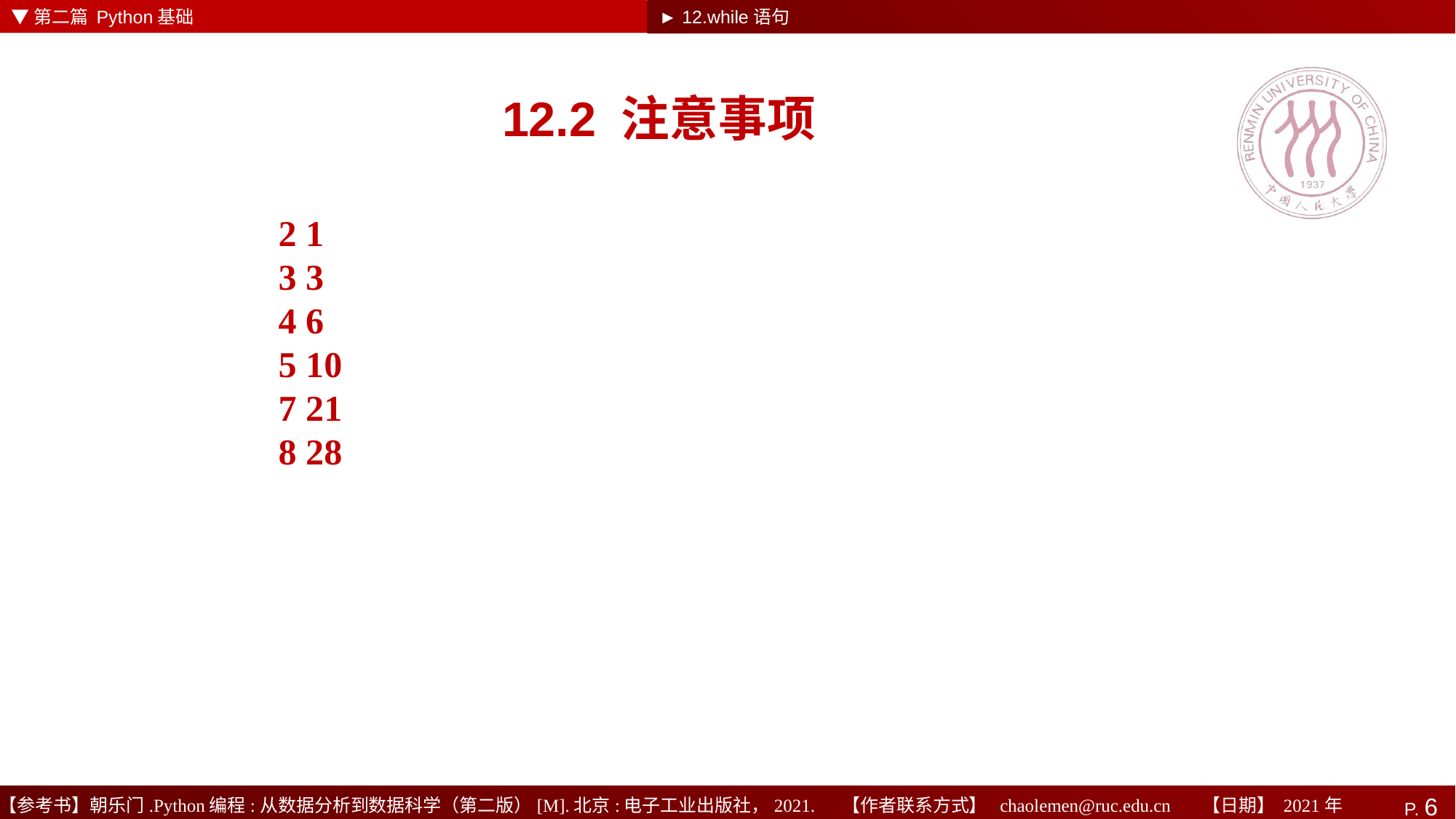

▼第二篇 Python基础

► 12.while语句

# 12.2 注意事项
2 1
3 3
4 6
5 10
7 21
8 28